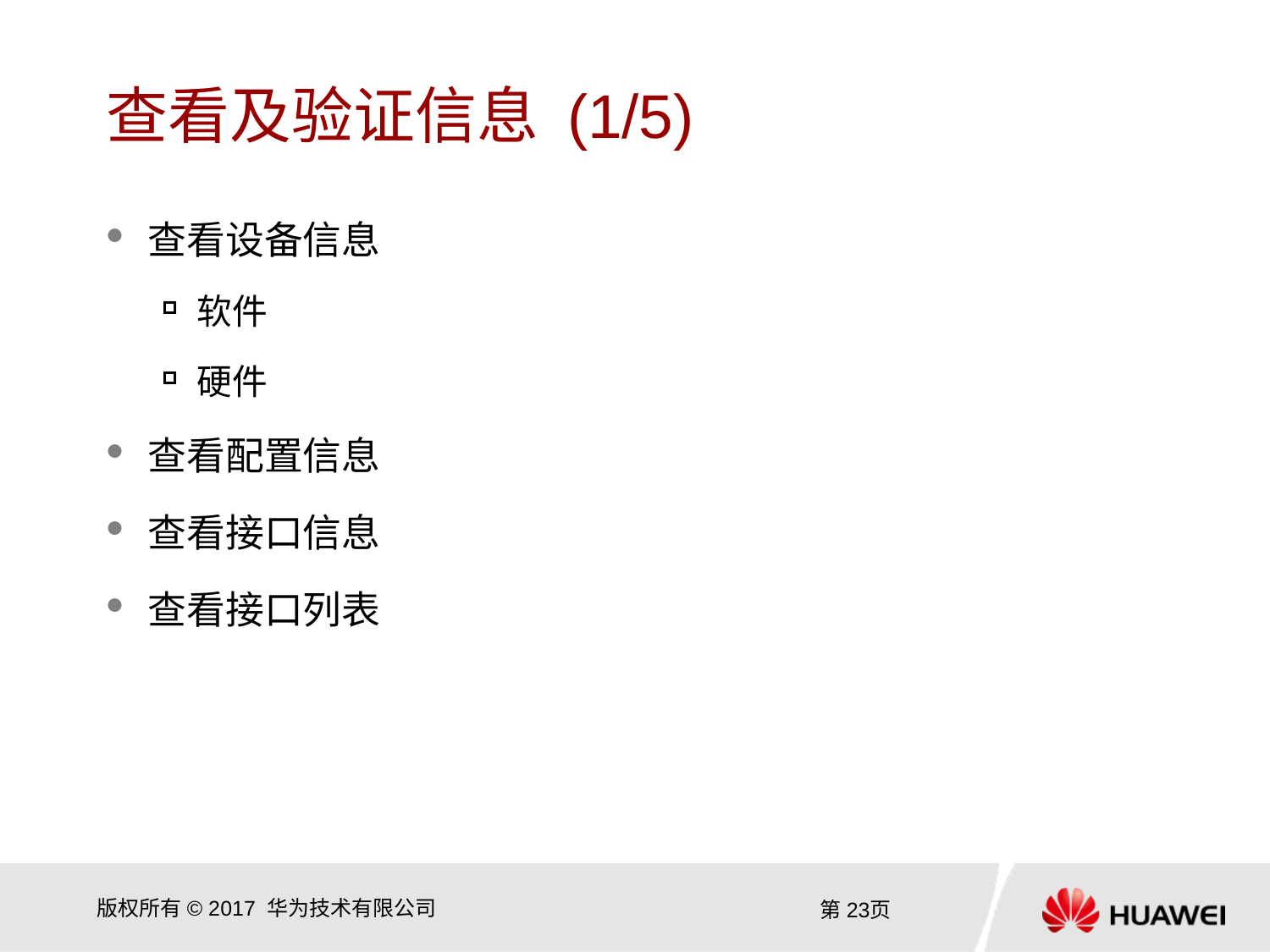

# 查看及验证信息 (1/5)
查看设备信息
软件
硬件
查看配置信息
查看接口信息
查看接口列表